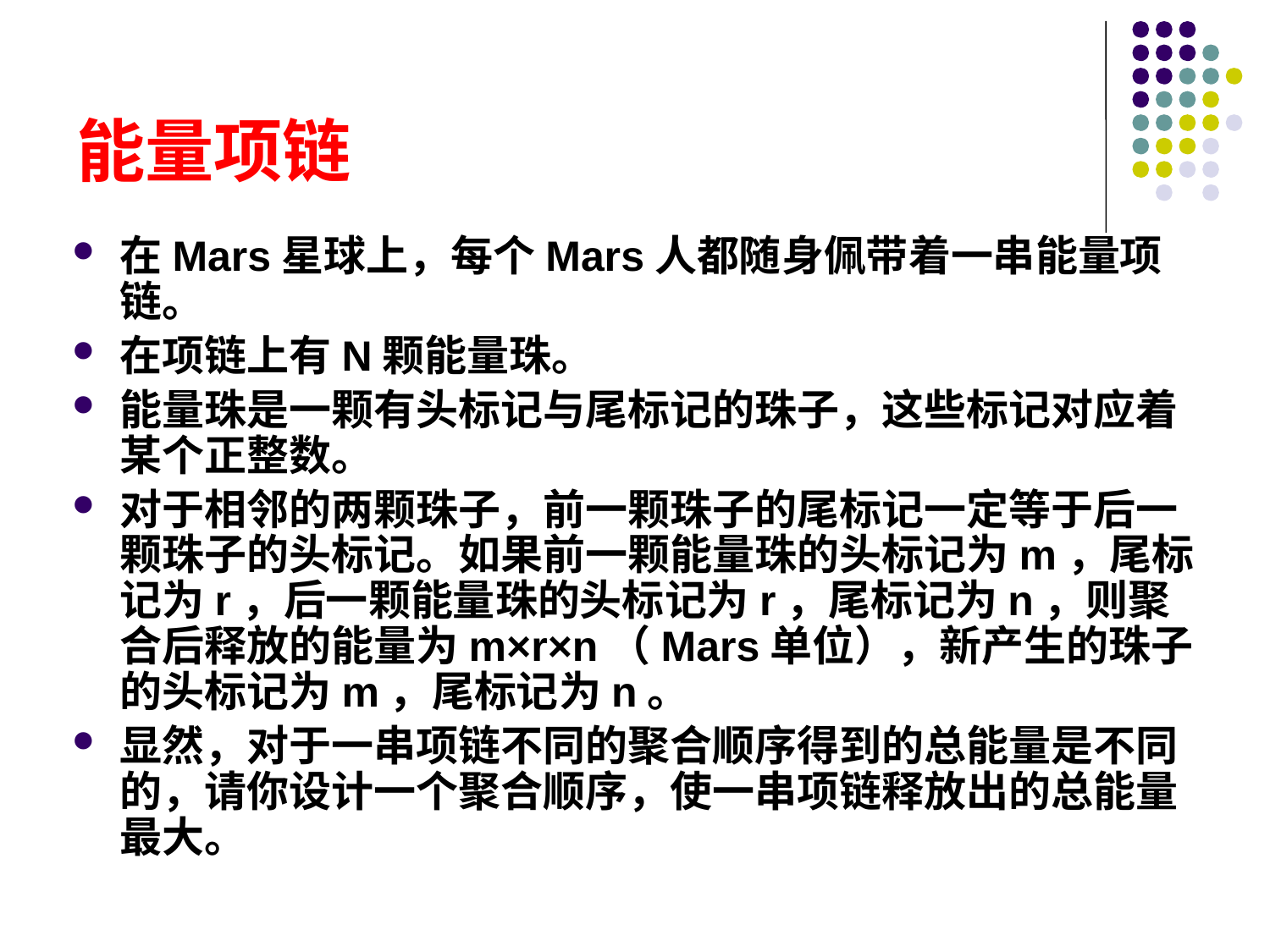

# 能量项链
在Mars星球上，每个Mars人都随身佩带着一串能量项链。
在项链上有N颗能量珠。
能量珠是一颗有头标记与尾标记的珠子，这些标记对应着某个正整数。
对于相邻的两颗珠子，前一颗珠子的尾标记一定等于后一颗珠子的头标记。如果前一颗能量珠的头标记为m，尾标记为r，后一颗能量珠的头标记为r，尾标记为n，则聚合后释放的能量为m×r×n（Mars单位），新产生的珠子的头标记为m，尾标记为n。
显然，对于一串项链不同的聚合顺序得到的总能量是不同的，请你设计一个聚合顺序，使一串项链释放出的总能量最大。